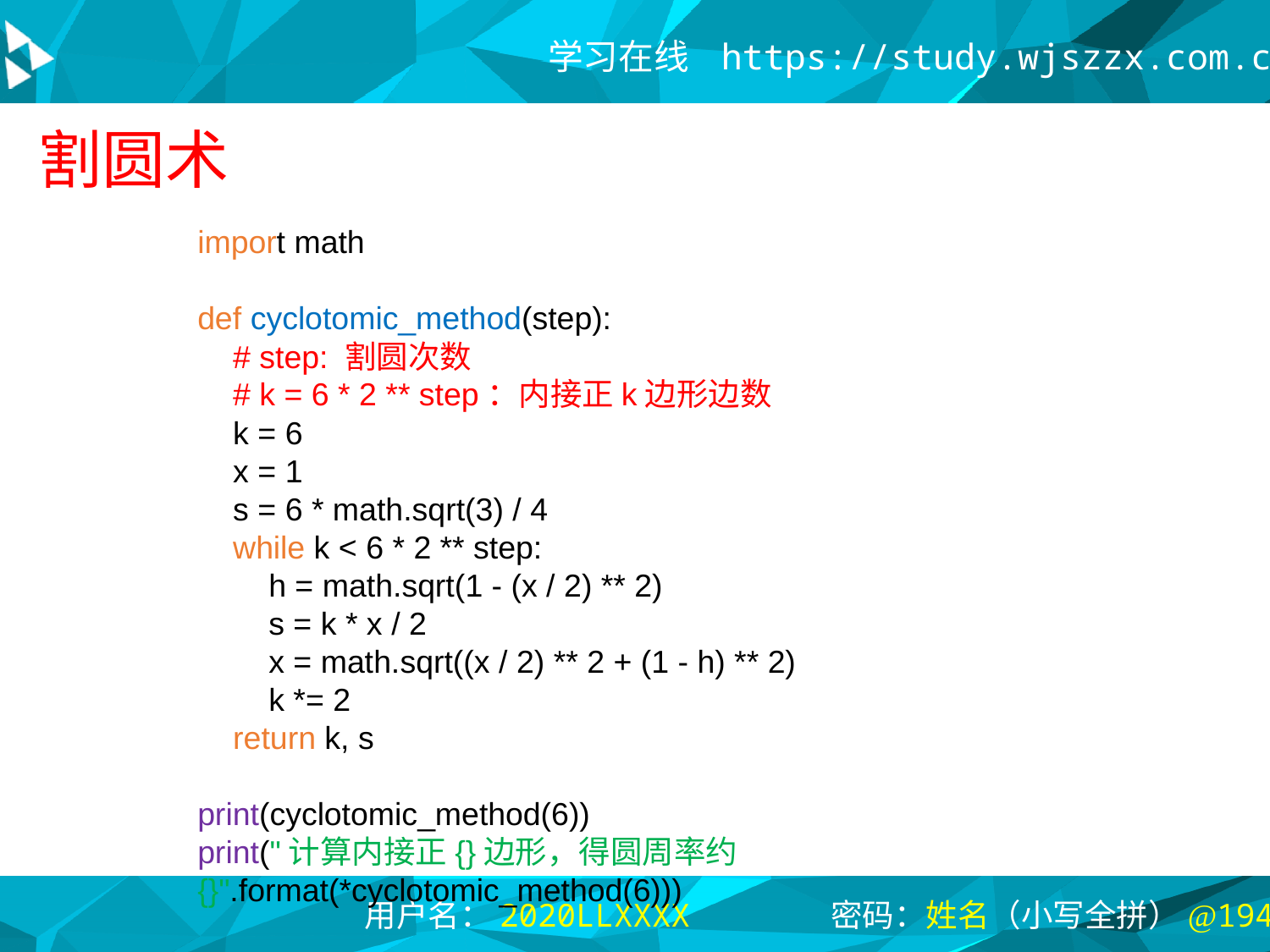

割圆术
import math

def cyclotomic_method(step):
    # step: 割圆次数
    # k = 6 * 2 ** step：内接正k边形边数
    k = 6
    x = 1
    s = 6 * math.sqrt(3) / 4
    while k < 6 * 2 ** step:
        h = math.sqrt(1 - (x / 2) ** 2)
        s = k * x / 2
        x = math.sqrt((x / 2) ** 2 + (1 - h) ** 2)
        k *= 2
    return k, s

print(cyclotomic_method(6))
print("计算内接正{}边形，得圆周率约{}".format(*cyclotomic_method(6)))